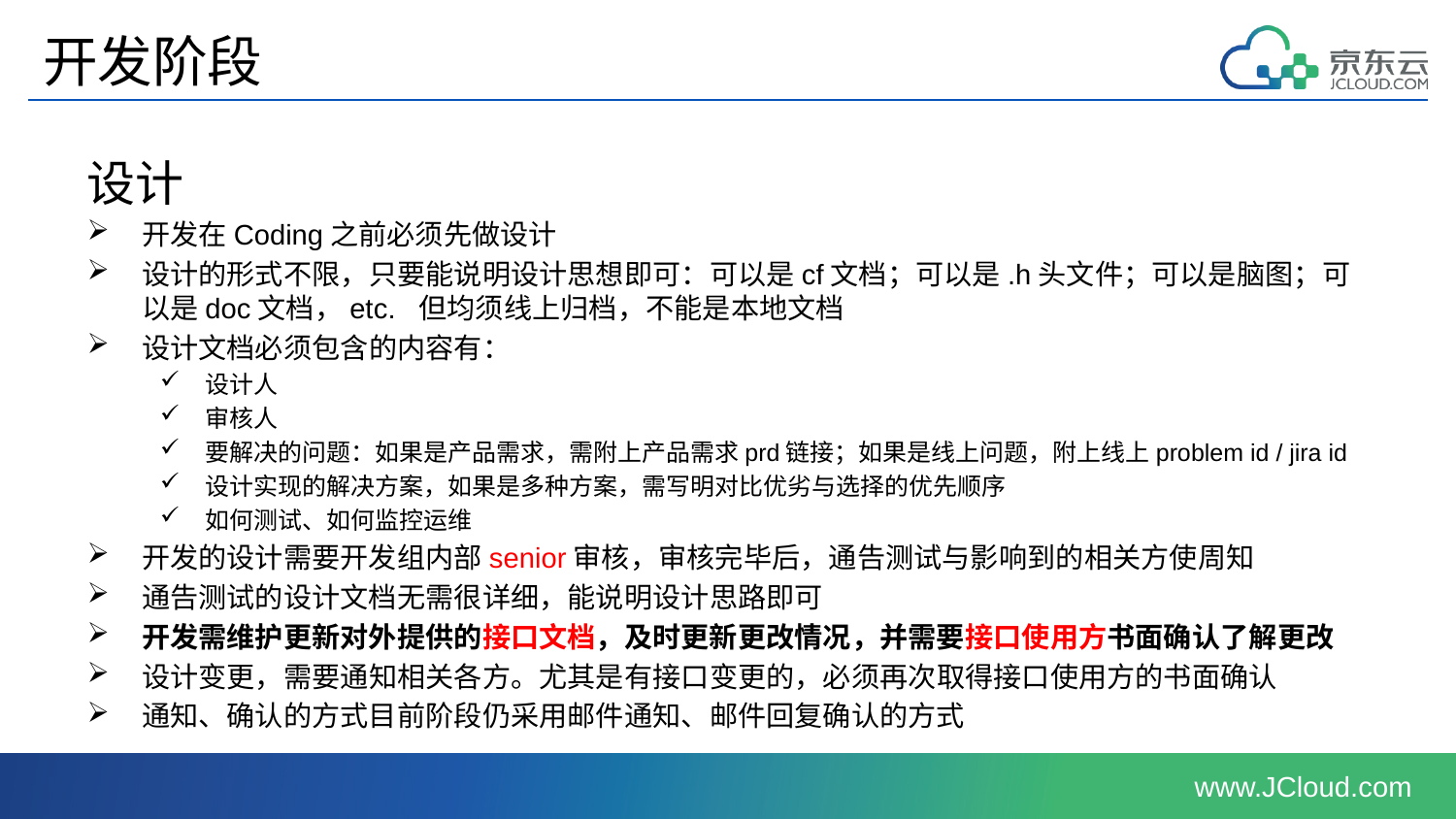

# 开发阶段
设计
开发在Coding之前必须先做设计
设计的形式不限，只要能说明设计思想即可：可以是cf文档；可以是.h头文件；可以是脑图；可以是doc文档，etc.  但均须线上归档，不能是本地文档
设计文档必须包含的内容有：
设计人
审核人
要解决的问题：如果是产品需求，需附上产品需求prd链接；如果是线上问题，附上线上problem id / jira id
设计实现的解决方案，如果是多种方案，需写明对比优劣与选择的优先顺序
如何测试、如何监控运维
开发的设计需要开发组内部senior审核，审核完毕后，通告测试与影响到的相关方使周知
通告测试的设计文档无需很详细，能说明设计思路即可
开发需维护更新对外提供的接口文档，及时更新更改情况，并需要接口使用方书面确认了解更改
设计变更，需要通知相关各方。尤其是有接口变更的，必须再次取得接口使用方的书面确认
通知、确认的方式目前阶段仍采用邮件通知、邮件回复确认的方式